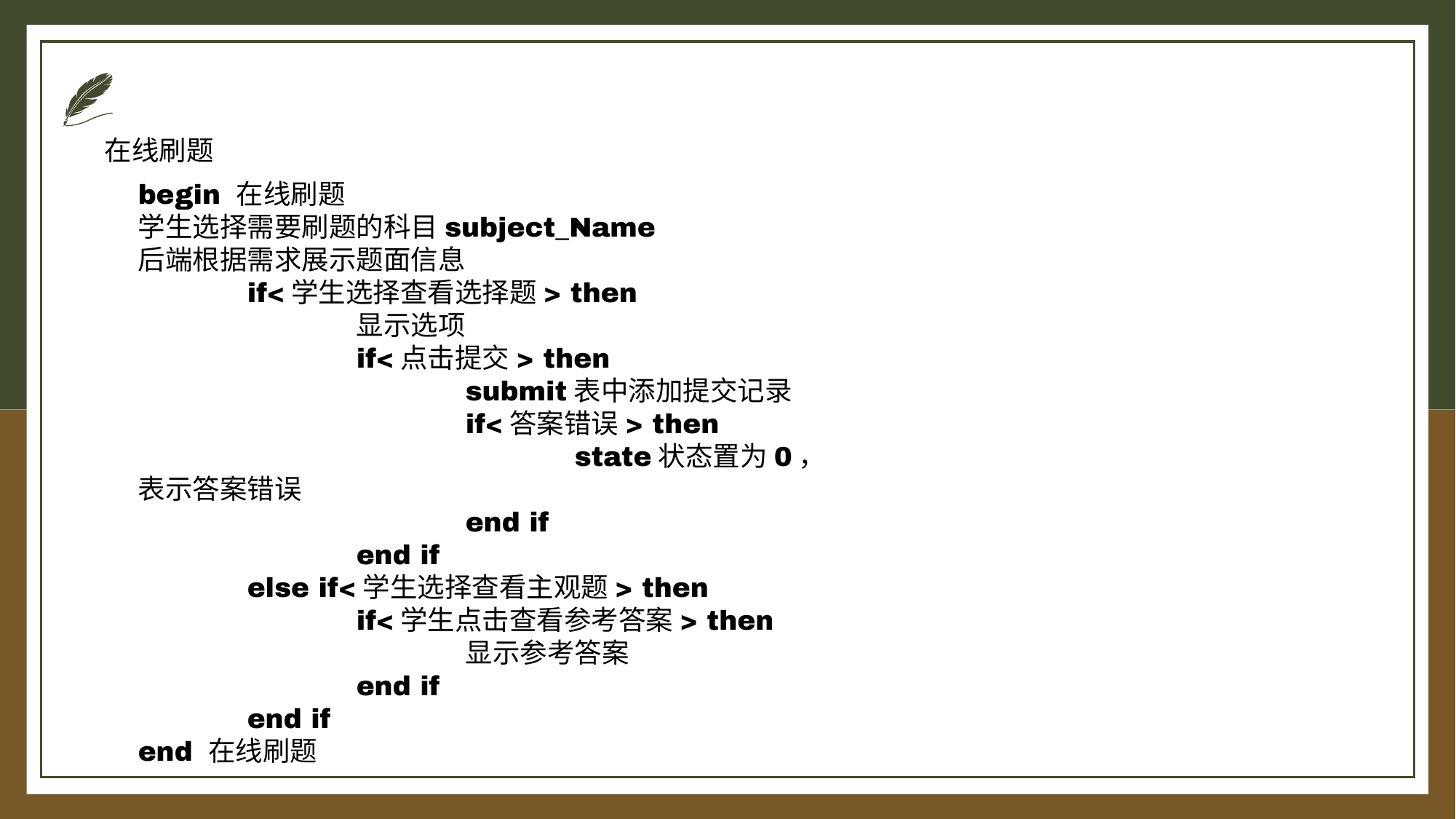

在线刷题
begin 在线刷题
学生选择需要刷题的科目subject_Name
后端根据需求展示题面信息
	if<学生选择查看选择题> then
		显示选项
		if<点击提交> then
			submit表中添加提交记录
			if<答案错误> then
				state状态置为0，表示答案错误
			end if
		end if
	else if<学生选择查看主观题> then
		if<学生点击查看参考答案> then
			显示参考答案
		end if
	end if
end 在线刷题